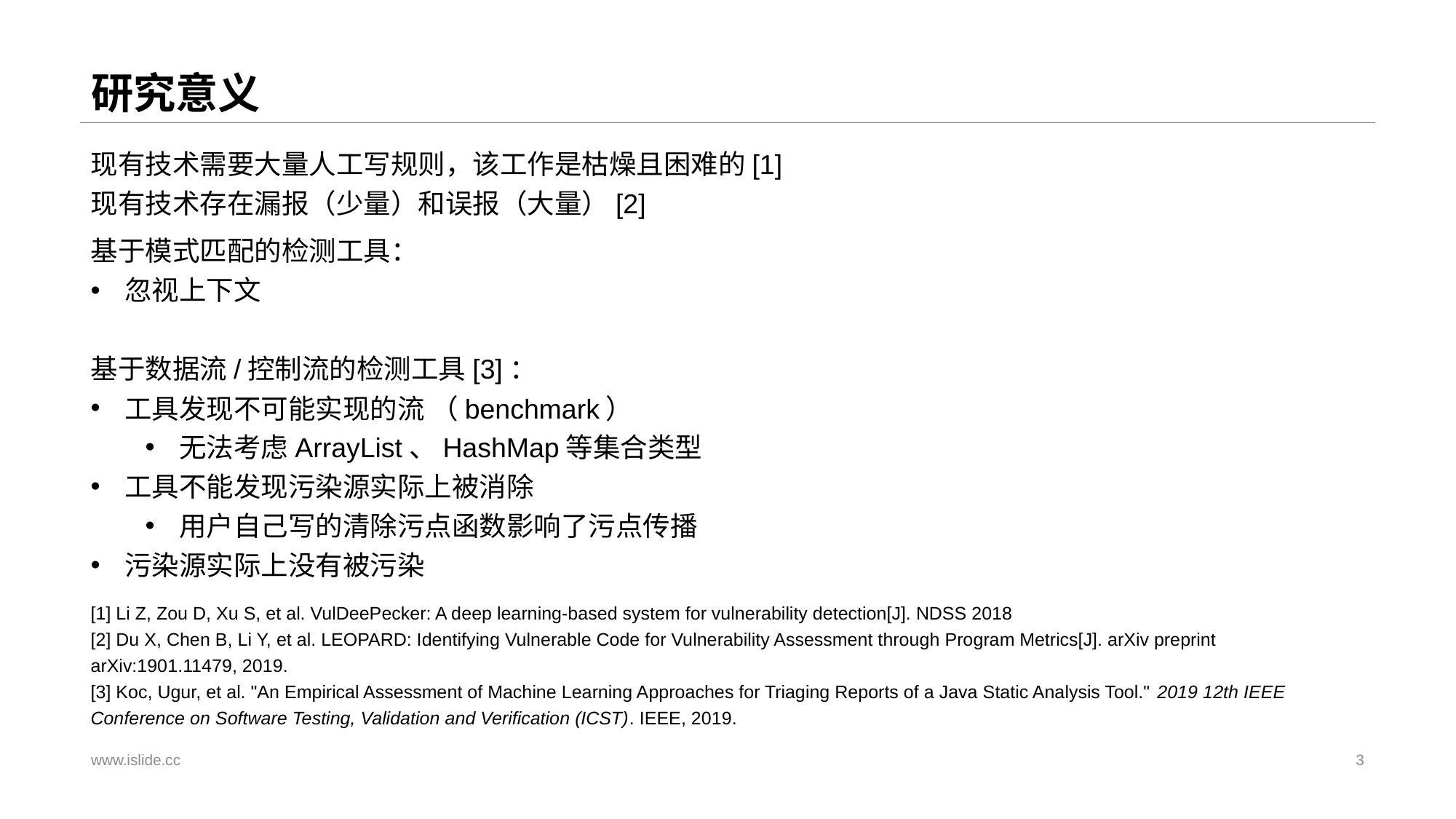

# 研究意义
现有技术需要大量人工写规则，该工作是枯燥且困难的[1]
现有技术存在漏报（少量）和误报（大量）[2]
基于模式匹配的检测工具：
忽视上下文

基于数据流/控制流的检测工具[3]：
工具发现不可能实现的流 （benchmark）
无法考虑ArrayList、HashMap等集合类型
工具不能发现污染源实际上被消除
用户自己写的清除污点函数影响了污点传播
污染源实际上没有被污染

[1] Li Z, Zou D, Xu S, et al. VulDeePecker: A deep learning-based system for vulnerability detection[J]. NDSS 2018
[2] Du X, Chen B, Li Y, et al. LEOPARD: Identifying Vulnerable Code for Vulnerability Assessment through Program Metrics[J]. arXiv preprint arXiv:1901.11479, 2019.
[3] Koc, Ugur, et al. "An Empirical Assessment of Machine Learning Approaches for Triaging Reports of a Java Static Analysis Tool." 2019 12th IEEE Conference on Software Testing, Validation and Verification (ICST). IEEE, 2019.
www.islide.cc
3